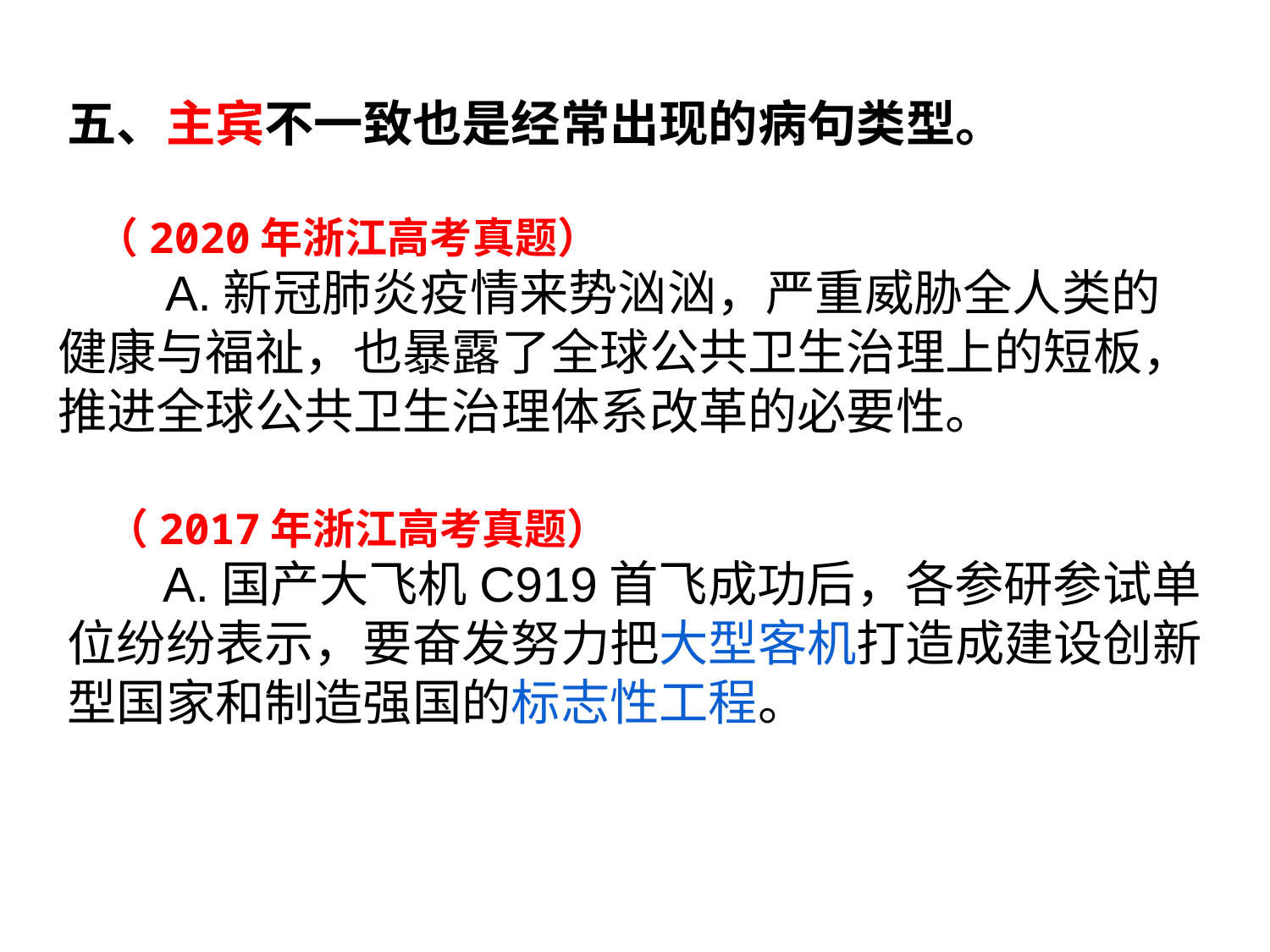

五、主宾不一致也是经常出现的病句类型。
   （2020年浙江高考真题）
　　 A.新冠肺炎疫情来势汹汹，严重威胁全人类的健康与福祉，也暴露了全球公共卫生治理上的短板，推进全球公共卫生治理体系改革的必要性。
   （2017年浙江高考真题）
          A.国产大飞机C919首飞成功后，各参研参试单位纷纷表示，要奋发努力把大型客机打造成建设创新型国家和制造强国的标志性工程。